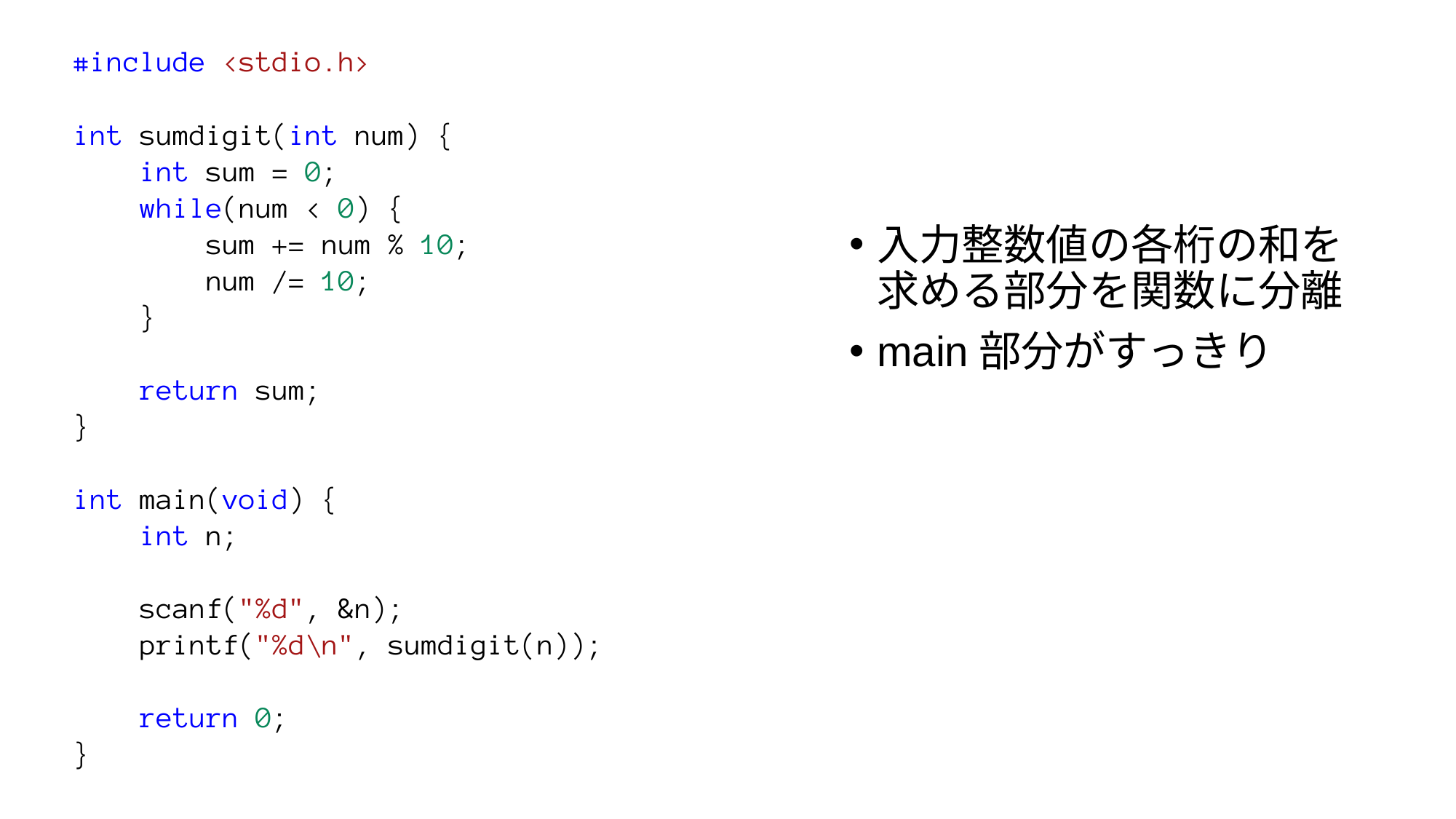

#include <stdio.h>

int sumdigit(int num) {
    int sum = 0;
    while(num < 0) {
        sum += num % 10;
        num /= 10;
    }

    return sum;
}

int main(void) {
    int n;

    scanf("%d", &n);
    printf("%d\n", sumdigit(n));

    return 0;
}
入力整数値の各桁の和を求める部分を関数に分離
main部分がすっきり